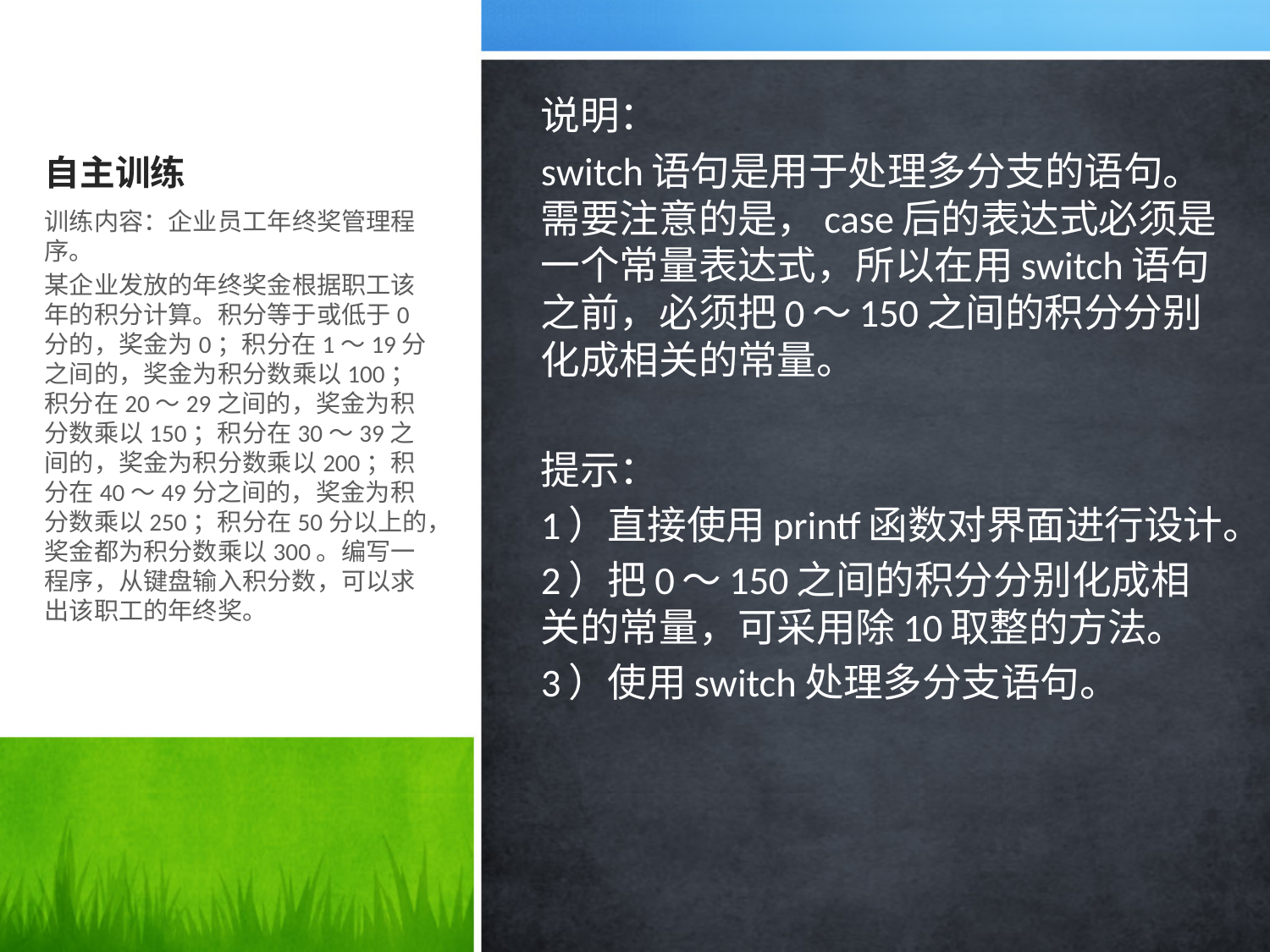

# 自主训练
说明：
switch语句是用于处理多分支的语句。需要注意的是，case后的表达式必须是一个常量表达式，所以在用switch语句之前，必须把0～150之间的积分分别化成相关的常量。

提示：
1）直接使用printf函数对界面进行设计。
2）把0～150之间的积分分别化成相关的常量，可采用除10取整的方法。
3）使用switch处理多分支语句。

训练内容：企业员工年终奖管理程序。
某企业发放的年终奖金根据职工该年的积分计算。积分等于或低于0分的，奖金为0；积分在1～19分之间的，奖金为积分数乘以100；积分在20～29之间的，奖金为积分数乘以150；积分在30～39之间的，奖金为积分数乘以200；积分在40～49分之间的，奖金为积分数乘以250；积分在50分以上的，奖金都为积分数乘以300。编写一程序，从键盘输入积分数，可以求出该职工的年终奖。